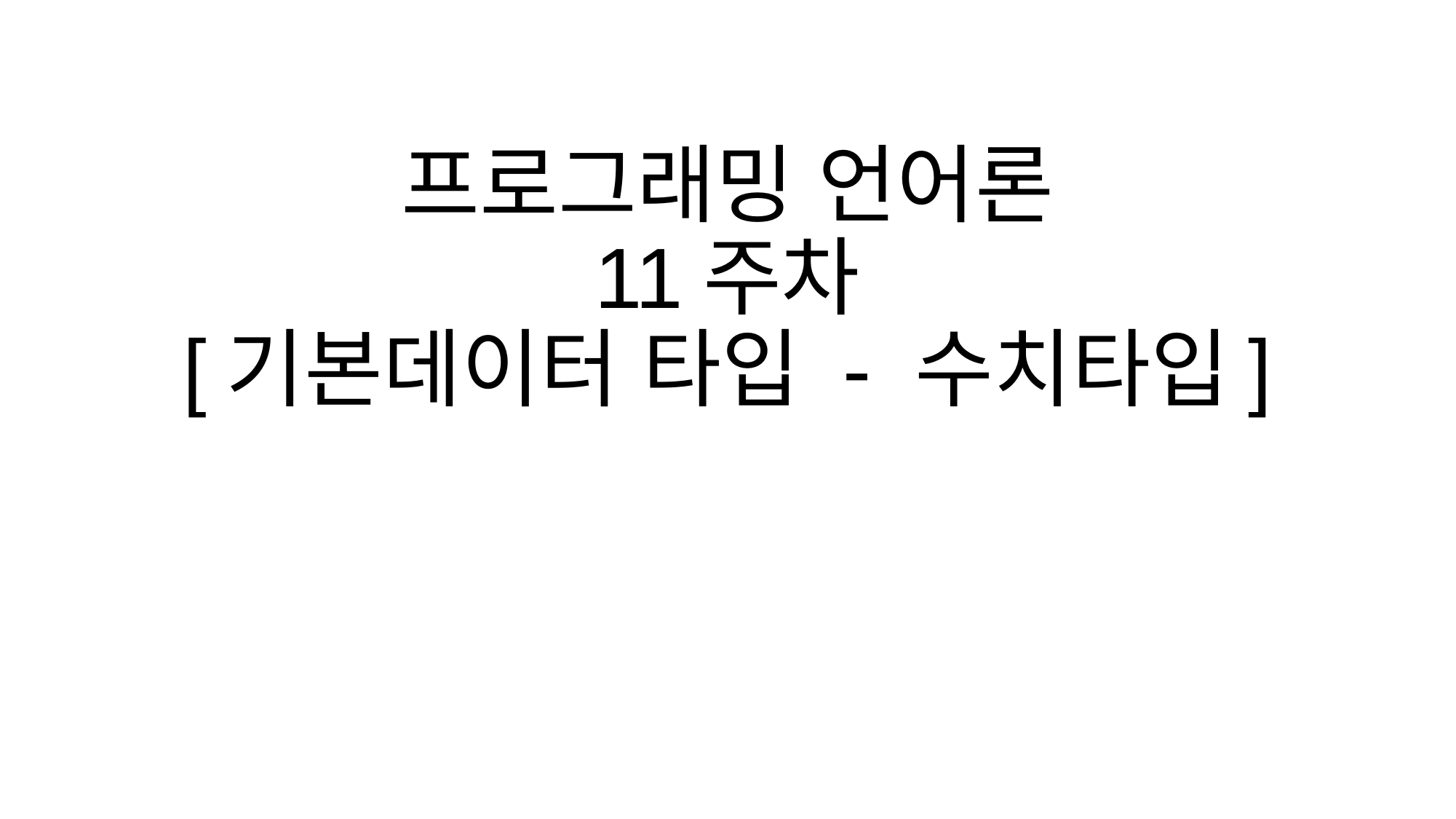

# 프로그래밍 언어론 11주차 [기본데이터 타입 - 수치타입]